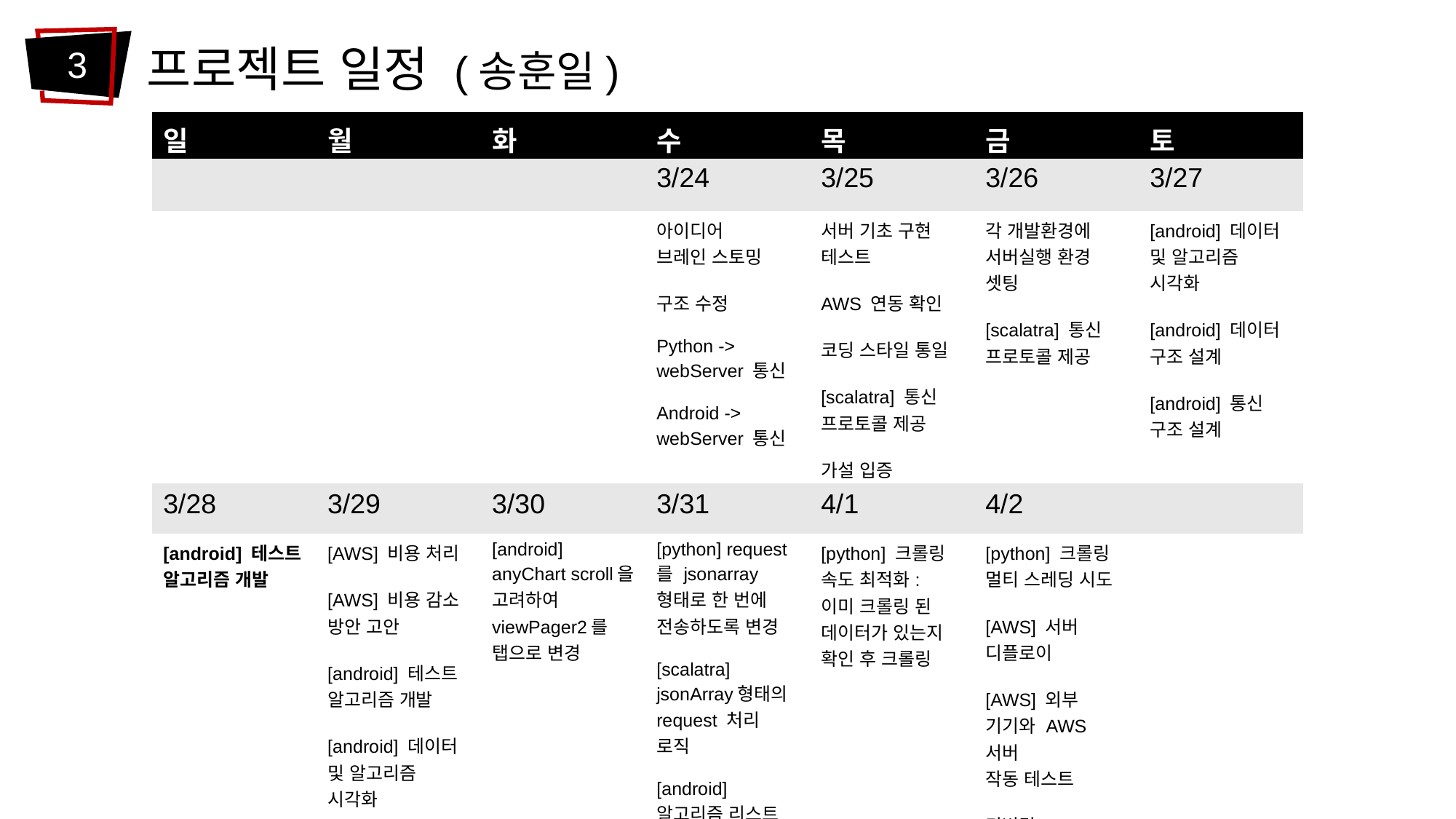

프로젝트 일정 (송훈일)
3
| 일 | 월 | 화 | 수 | 목 | 금 | 토 |
| --- | --- | --- | --- | --- | --- | --- |
|  |  |  | 3/24 | 3/25 | 3/26 | 3/27 |
|  |  |  | 아이디어 브레인 스토밍 구조 수정 Python -> webServer 통신 Android -> webServer 통신 | 서버 기초 구현 테스트 AWS 연동 확인 코딩 스타일 통일 [scalatra] 통신 프로토콜 제공 가설 입증 알고리즘 개발 | 각 개발환경에 서버실행 환경 셋팅 [scalatra] 통신 프로토콜 제공 | [android] 데이터 및 알고리즘 시각화 [android] 데이터 구조 설계 [android] 통신 구조 설계 |
| 3/28 | 3/29 | 3/30 | 3/31 | 4/1 | 4/2 |  |
| [android] 테스트 알고리즘 개발 | [AWS] 비용 처리 [AWS] 비용 감소 방안 고안 [android] 테스트 알고리즘 개발 [android] 데이터 및 알고리즘 시각화 | [android] anyChart scroll을 고려하여viewPager2를 탭으로 변경 | [python] request를 jsonarray형태로 한 번에 전송하도록 변경 [scalatra] jsonArray형태의 request 처리 로직 [android] 알고리즘 리스트 정리 | [python] 크롤링 속도 최적화: 이미 크롤링 된 데이터가 있는지 확인 후 크롤링 | [python] 크롤링 멀티 스레딩 시도 [AWS] 서버 디플로이 [AWS] 외부 기기와 AWS 서버 작동 테스트 디버깅 |  |